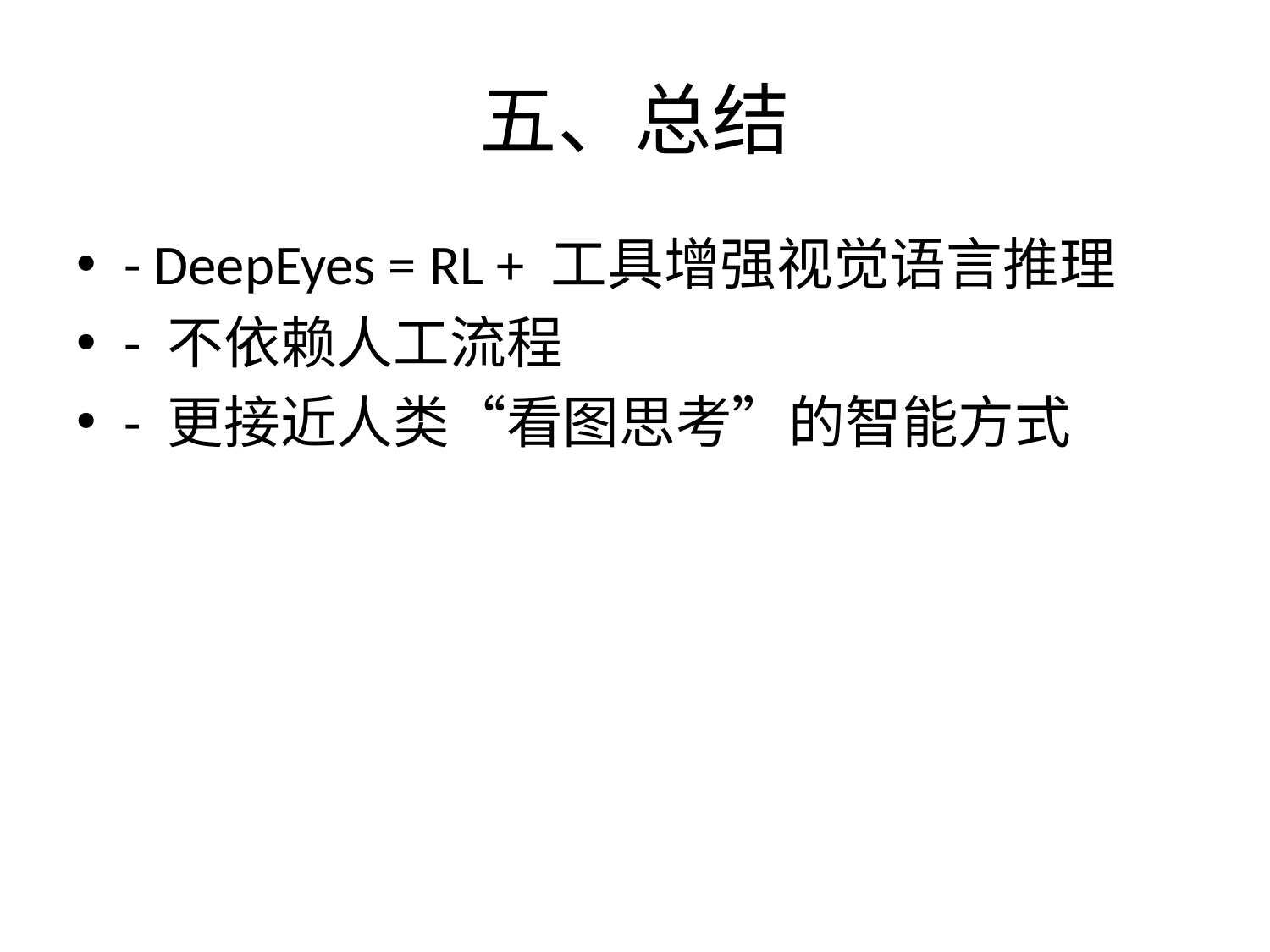

# 五、总结
- DeepEyes = RL + 工具增强视觉语言推理
- 不依赖人工流程
- 更接近人类“看图思考”的智能方式